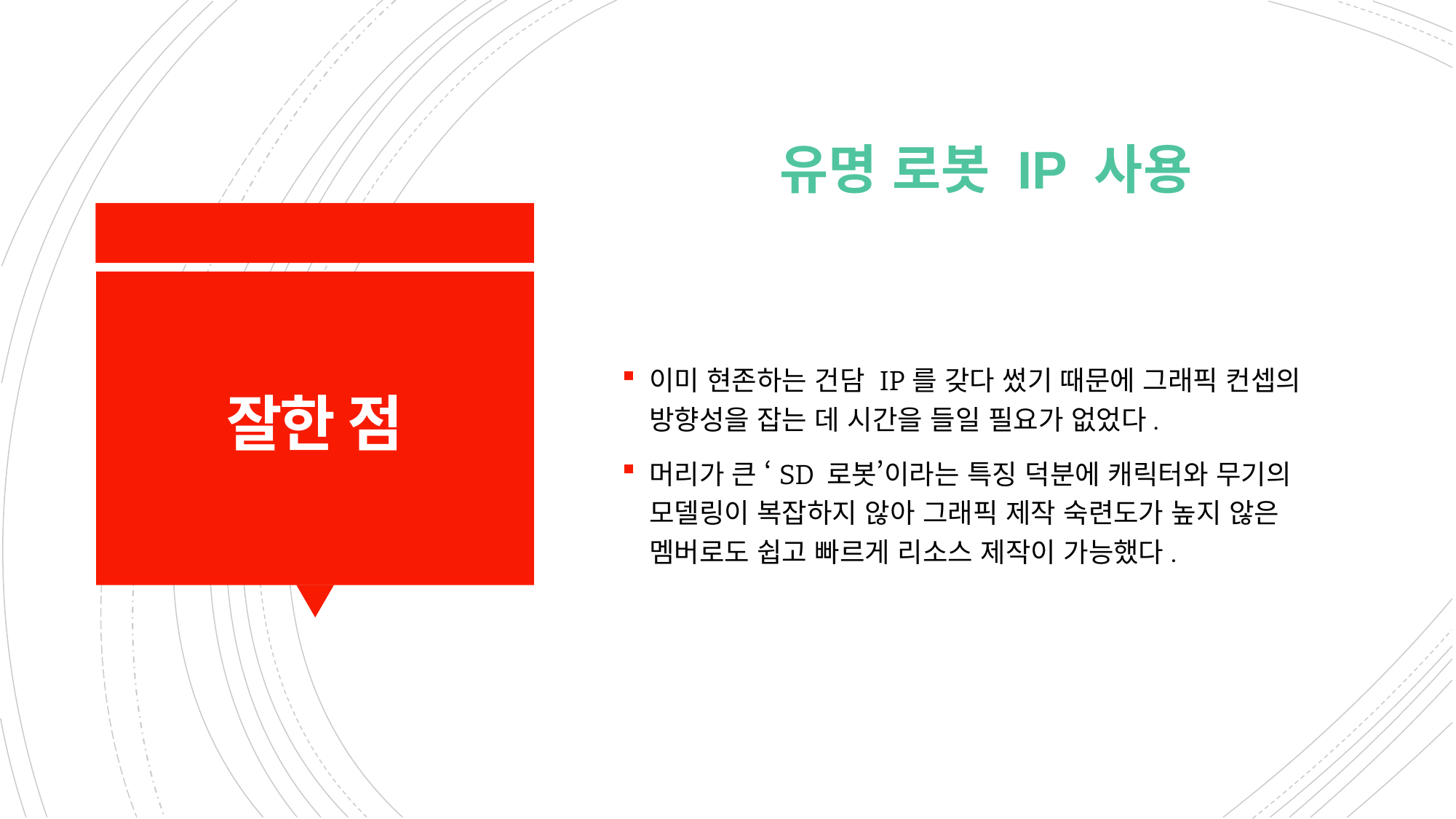

유명 로봇 IP 사용
이미 현존하는 건담 IP를 갖다 썼기 때문에 그래픽 컨셉의 방향성을 잡는 데 시간을 들일 필요가 없었다.
머리가 큰 ‘SD 로봇’이라는 특징 덕분에 캐릭터와 무기의 모델링이 복잡하지 않아 그래픽 제작 숙련도가 높지 않은 멤버로도 쉽고 빠르게 리소스 제작이 가능했다.
# 잘한 점